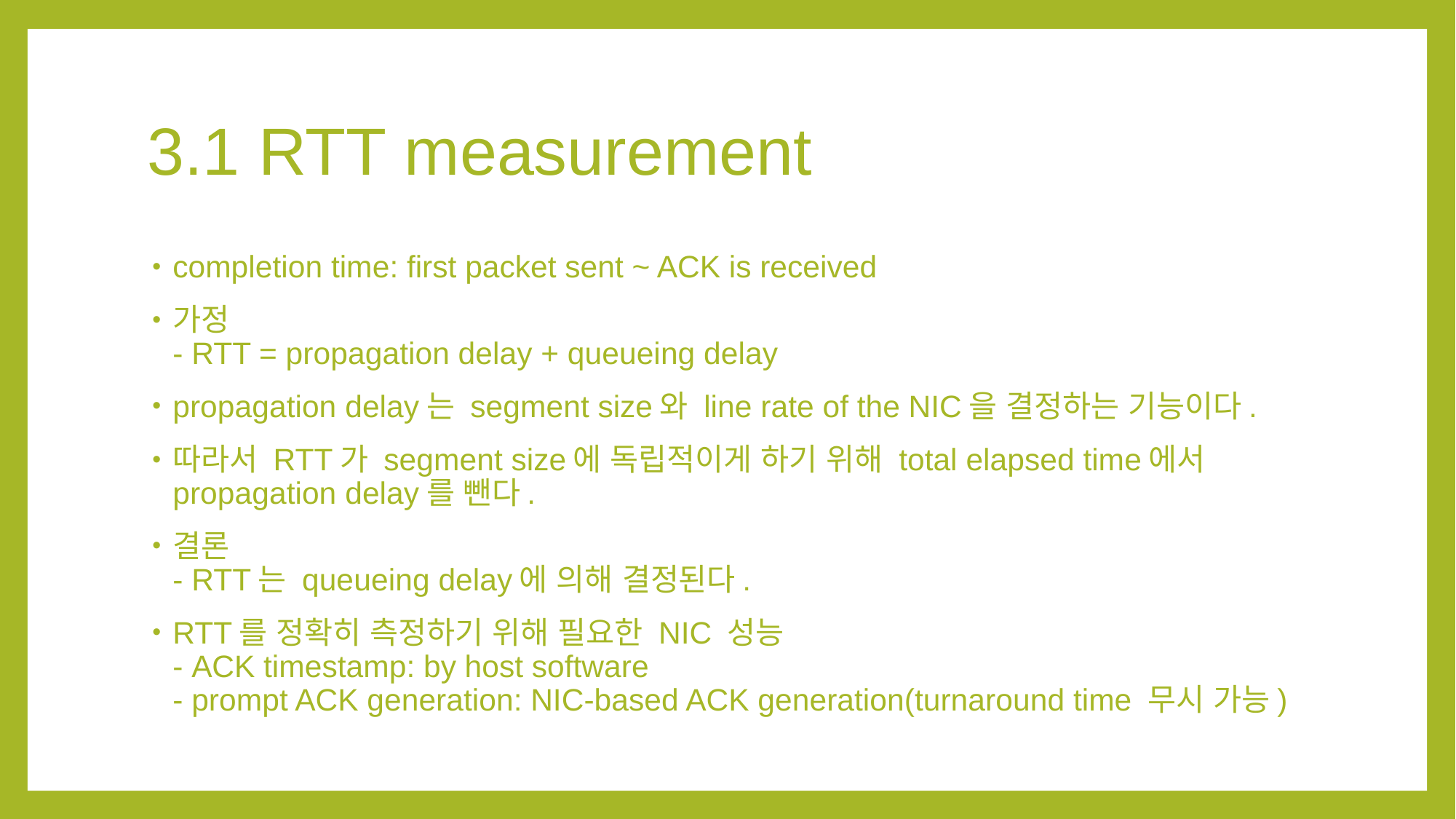

# 3.1 RTT measurement
completion time: first packet sent ~ ACK is received
가정
- RTT = propagation delay + queueing delay
propagation delay는 segment size와 line rate of the NIC을 결정하는 기능이다.
따라서 RTT가 segment size에 독립적이게 하기 위해 total elapsed time에서 propagation delay를 뺀다.
결론
- RTT는 queueing delay에 의해 결정된다.
RTT를 정확히 측정하기 위해 필요한 NIC 성능
- ACK timestamp: by host software
- prompt ACK generation: NIC-based ACK generation(turnaround time 무시 가능)